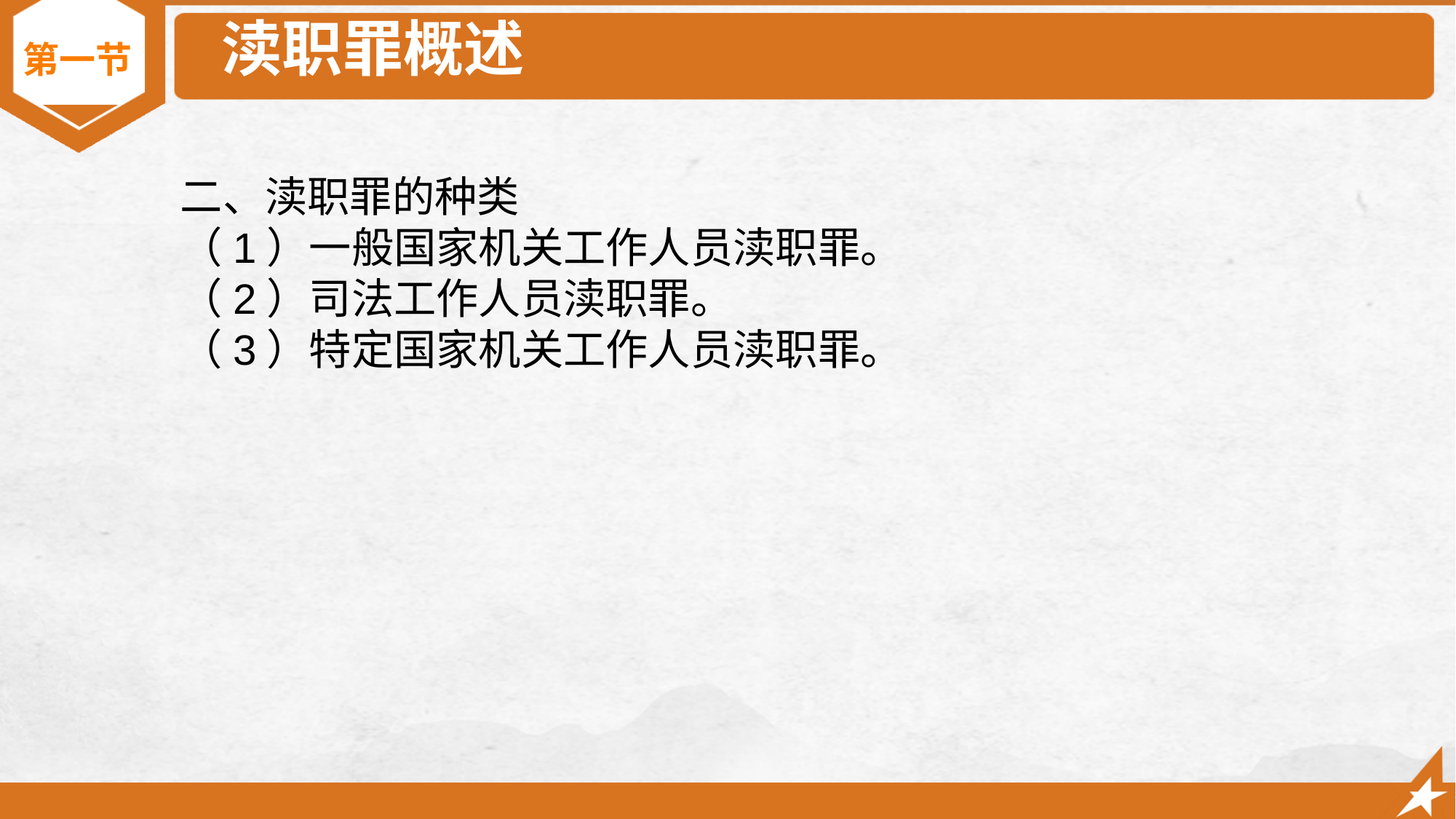

第一节
# 渎职罪概述

二、渎职罪的种类
（1）一般国家机关工作人员渎职罪。
（2）司法工作人员渎职罪。
（3）特定国家机关工作人员渎职罪。